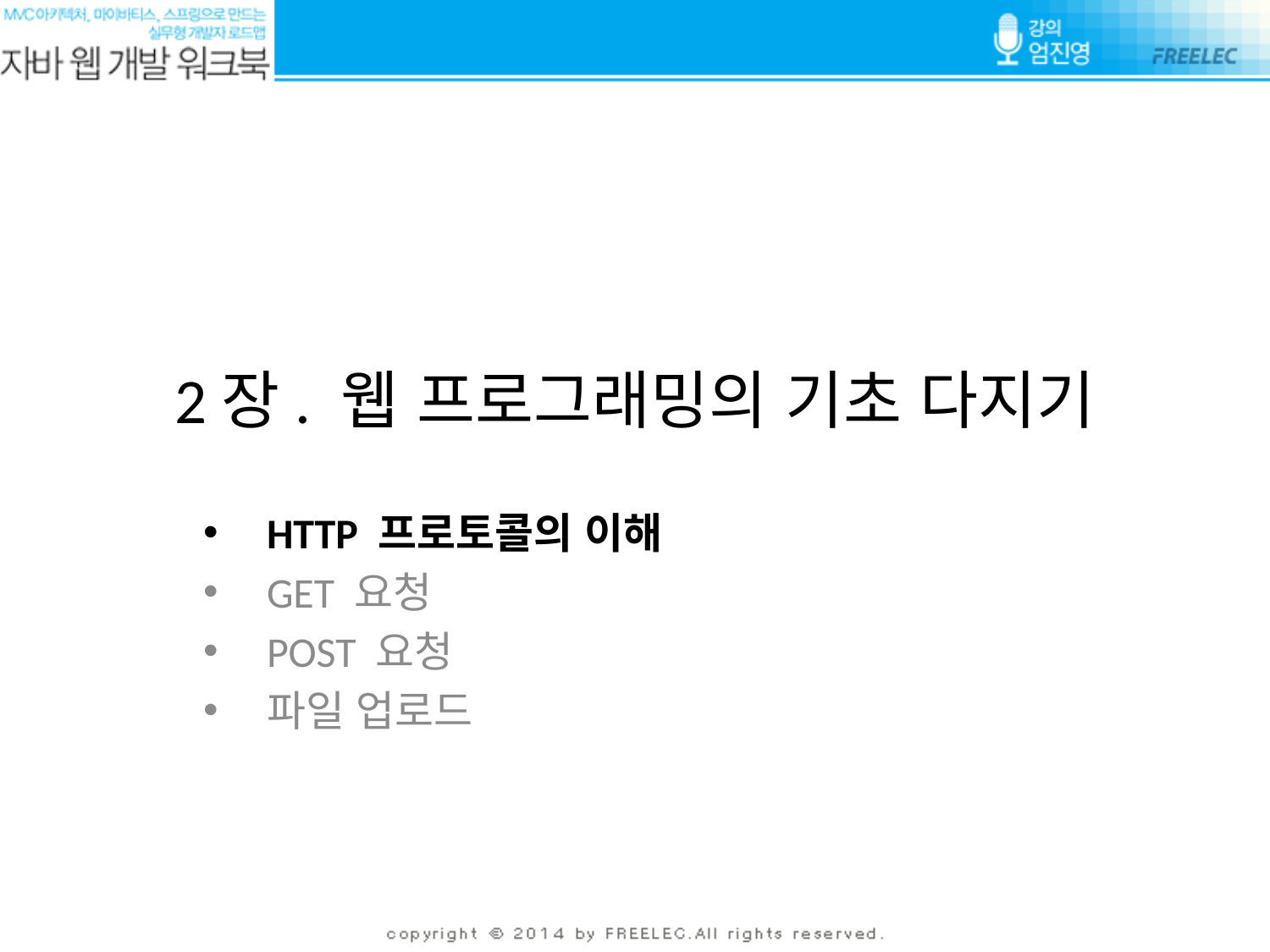

# 2장. 웹 프로그래밍의 기초 다지기
HTTP 프로토콜의 이해
GET 요청
POST 요청
파일 업로드